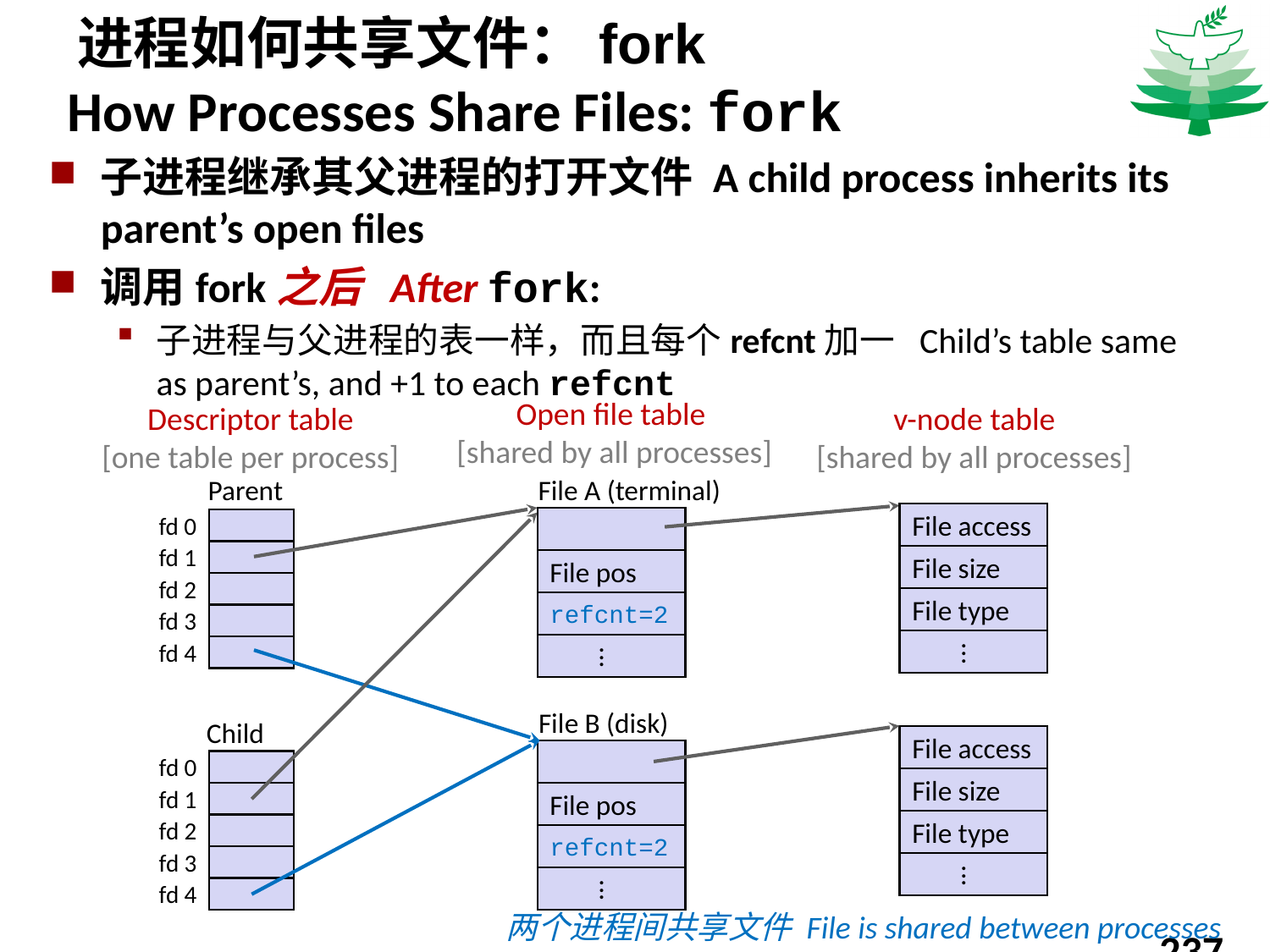

# 进程如何共享文件：fork How Processes Share Files: fork
子进程继承其父进程的打开文件 A child process inherits its parent’s open files
调用fork之后  After fork:
子进程与父进程的表一样，而且每个refcnt加一  Child’s table same as parent’s, and +1 to each refcnt
Open file table
[shared by all processes]
Descriptor table
[one table per process]
v-node table
[shared by all processes]
Parent
File A (terminal)
File access

fd 0

fd 1

File size
File pos
fd 2

File type
refcnt=2
fd 3

...
...
fd 4

File B (disk)
Child

File access

fd 0

File size
fd 1

File pos
File type
fd 2

refcnt=2
fd 3

...
...
fd 4

两个进程间共享文件 File is shared between processes